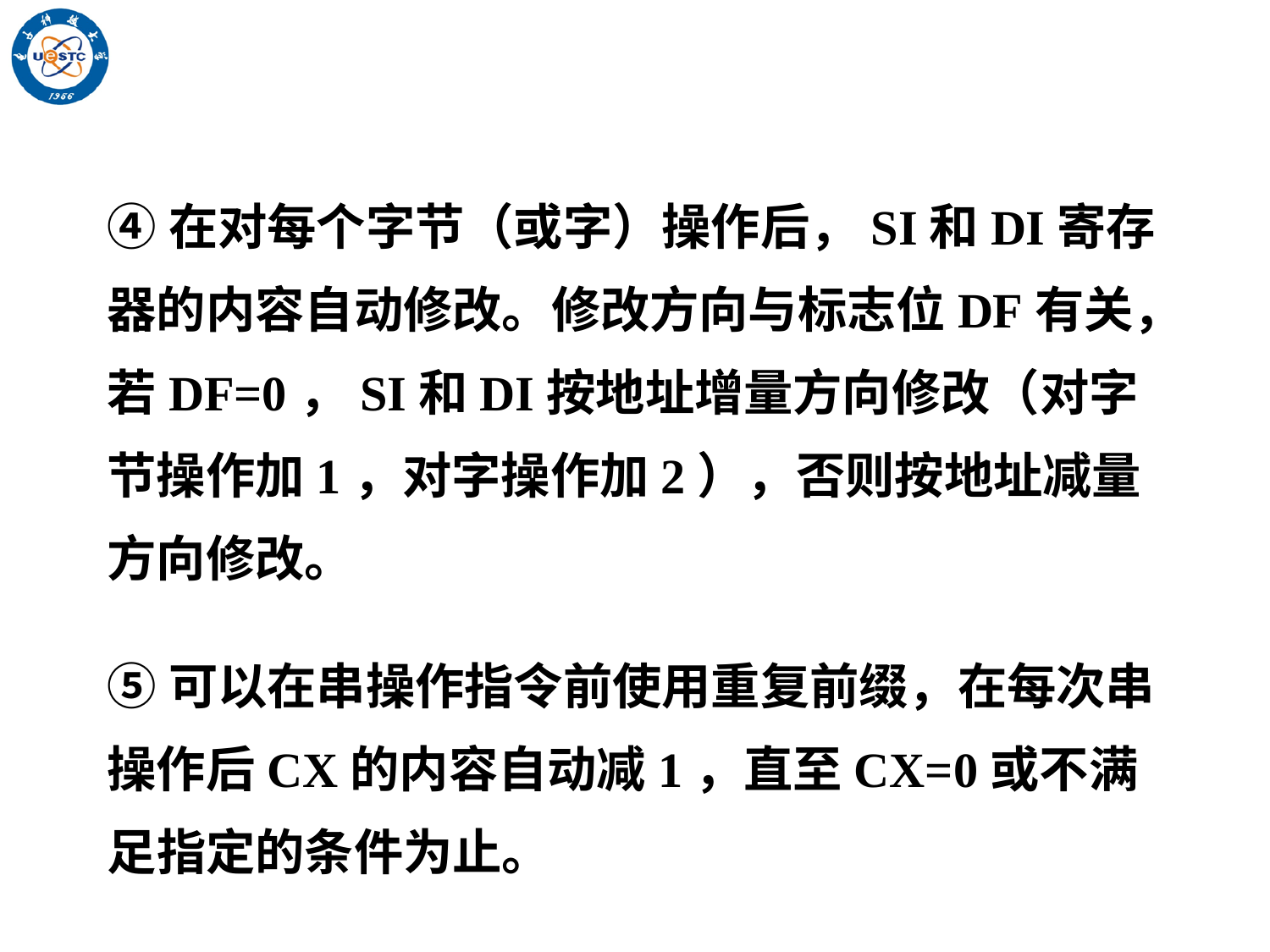

④在对每个字节（或字）操作后，SI和DI寄存器的内容自动修改。修改方向与标志位DF有关，若DF=0，SI和DI按地址增量方向修改（对字节操作加1，对字操作加2），否则按地址减量方向修改。
⑤可以在串操作指令前使用重复前缀，在每次串操作后CX的内容自动减1，直至CX=0或不满足指定的条件为止。